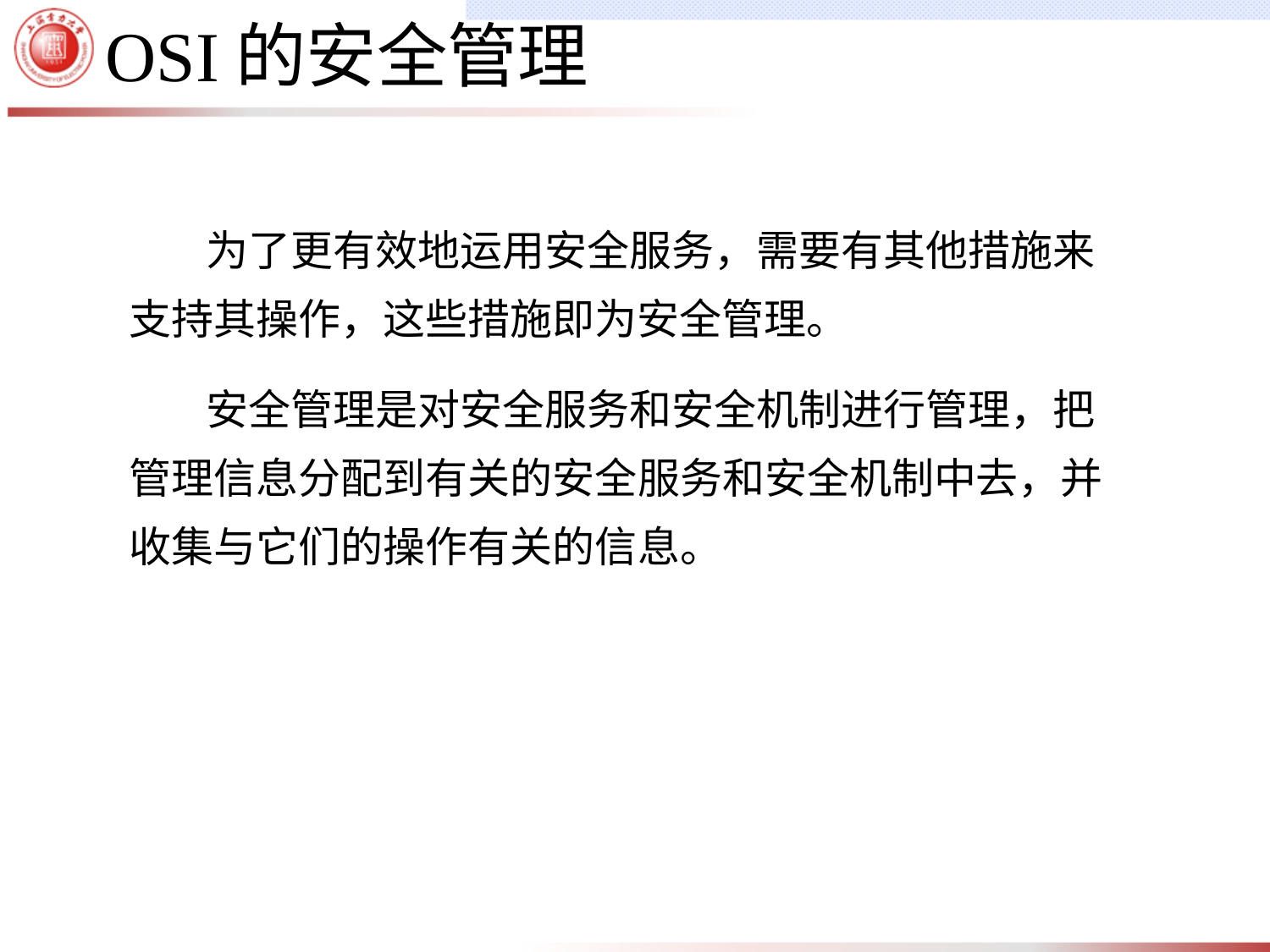

OSI的安全管理
  为了更有效地运用安全服务，需要有其他措施来支持其操作，这些措施即为安全管理。
  安全管理是对安全服务和安全机制进行管理，把管理信息分配到有关的安全服务和安全机制中去，并收集与它们的操作有关的信息。